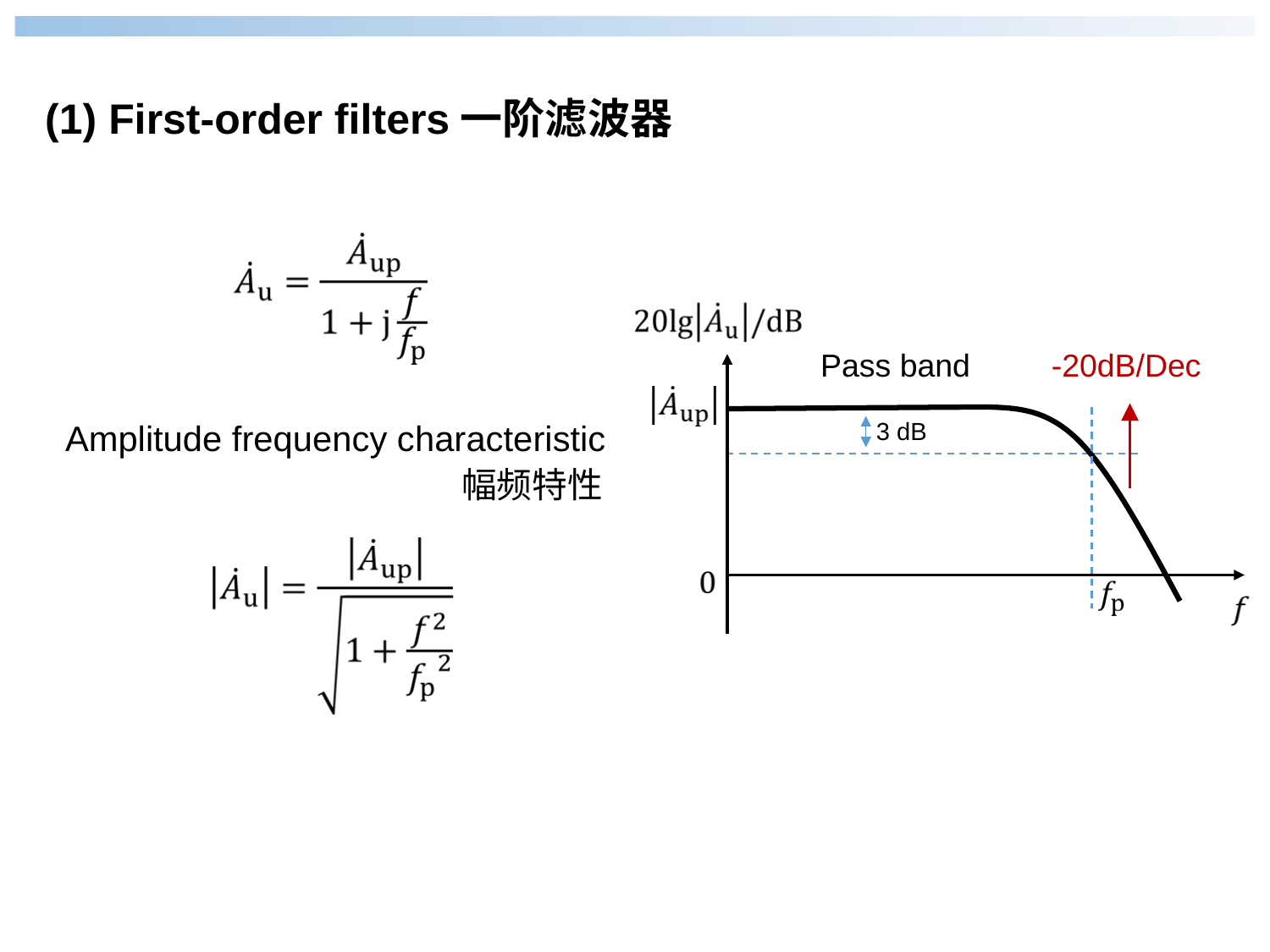

(1) First-order filters一阶滤波器

Pass band

-20dB/Dec

Amplitude frequency characteristic
3 dB
幅频特性